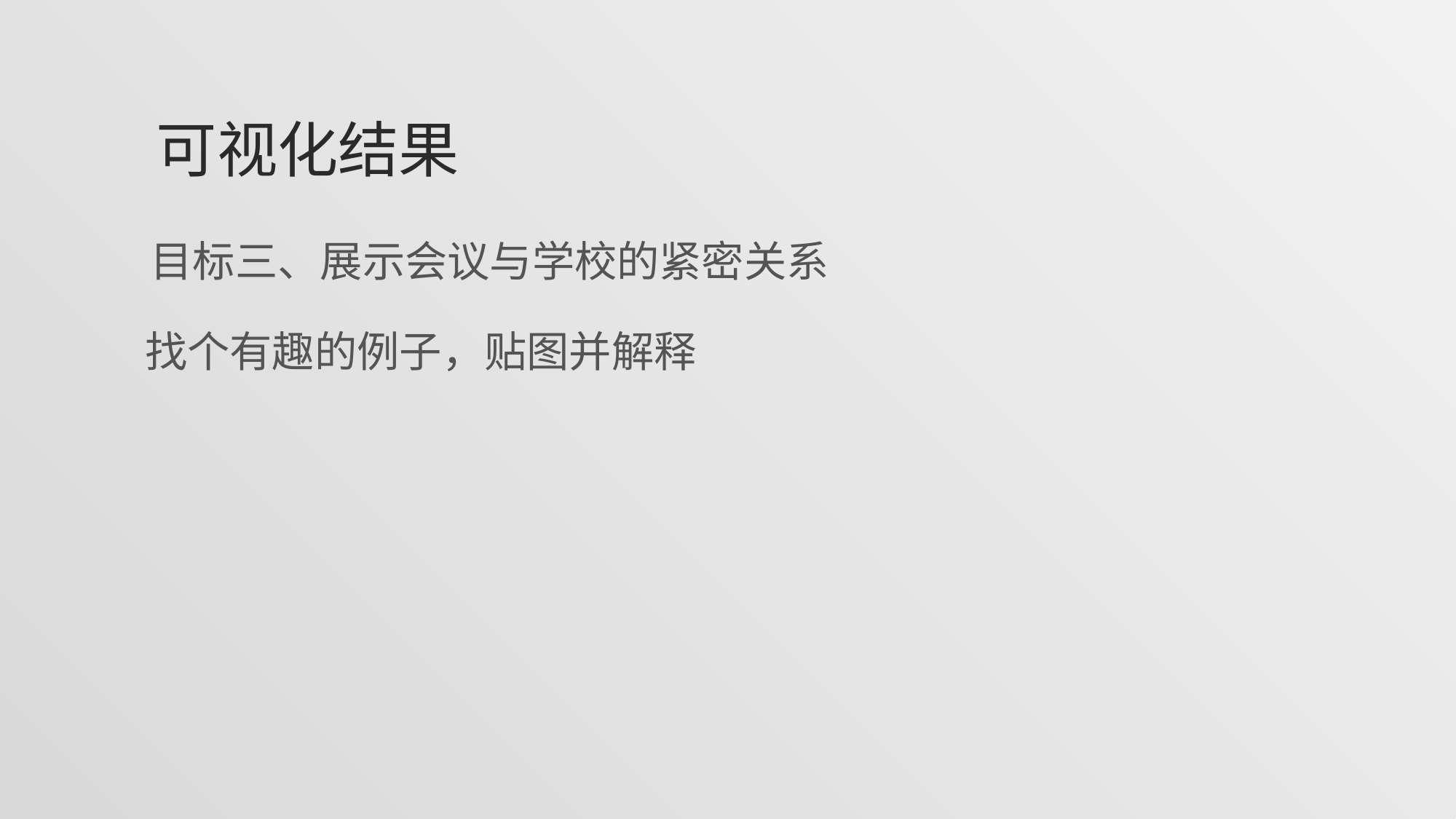

# 可视化结果
目标三、展示会议与学校的紧密关系

找个有趣的例子，贴图并解释